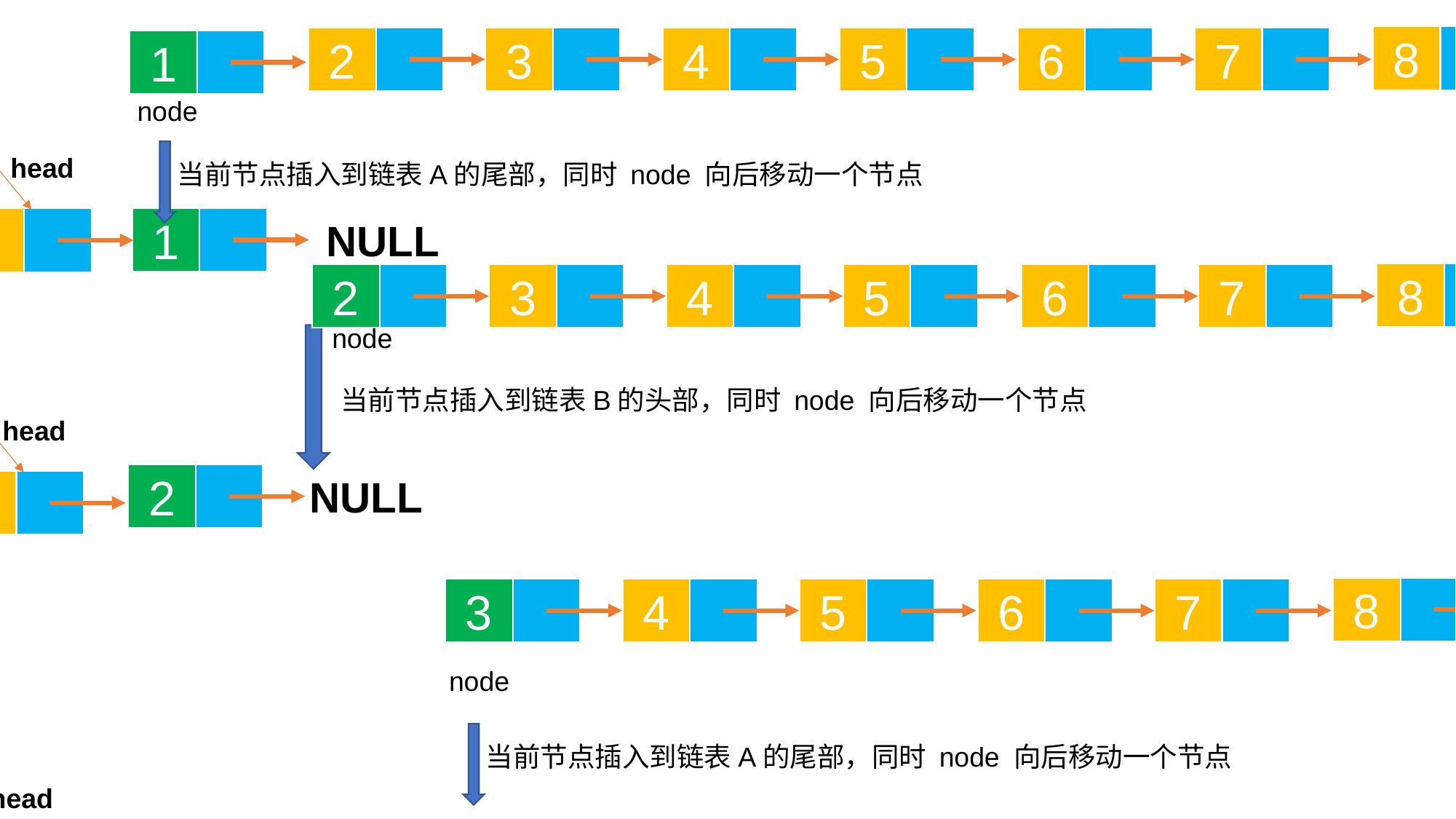

head

8

1

2

3

4

5

6

7

NULL
单链表C
8

2

3

4

5

6

7

NULL

1

node

当前节点插入到链表A的尾部，同时 node 向后移动一个节点
head
1

NULL

单链表A
8

2

3

4

5

6

7

NULL
node

当前节点插入到链表B的头部，同时 node 向后移动一个节点
head
2

NULL

单链表B

8

3

4

5

6

7

NULL
node

当前节点插入到链表A的尾部，同时 node 向后移动一个节点
head
3

NULL
1

单链表A
4

8

5

6

7

NULL

当前节点插入到链表B的头部，同时 node 向后移动一个节点
node
head
2

4

NULL
单链表B
8

5

6

7

NULL

node

当前节点插入到链表A的尾部，同时 node 向后移动一个节点
head
NULL
3

5

1

单链表A
6

8

7

NULL
node

当前节点插入到链表B的头部，同时 node 向后移动一个节点
head

6

2

4

NULL
单链表B
8

7

NULL

node

当前节点插入到链表A的尾部，同时 node 向后移动一个节点
head
7

3

5

NULL
1

单链表A
8

NULL

当前节点插入到链表B的头部，同时 node 向后移动一个节点
head
6

2

4

8

NULL

单链表B
NULL